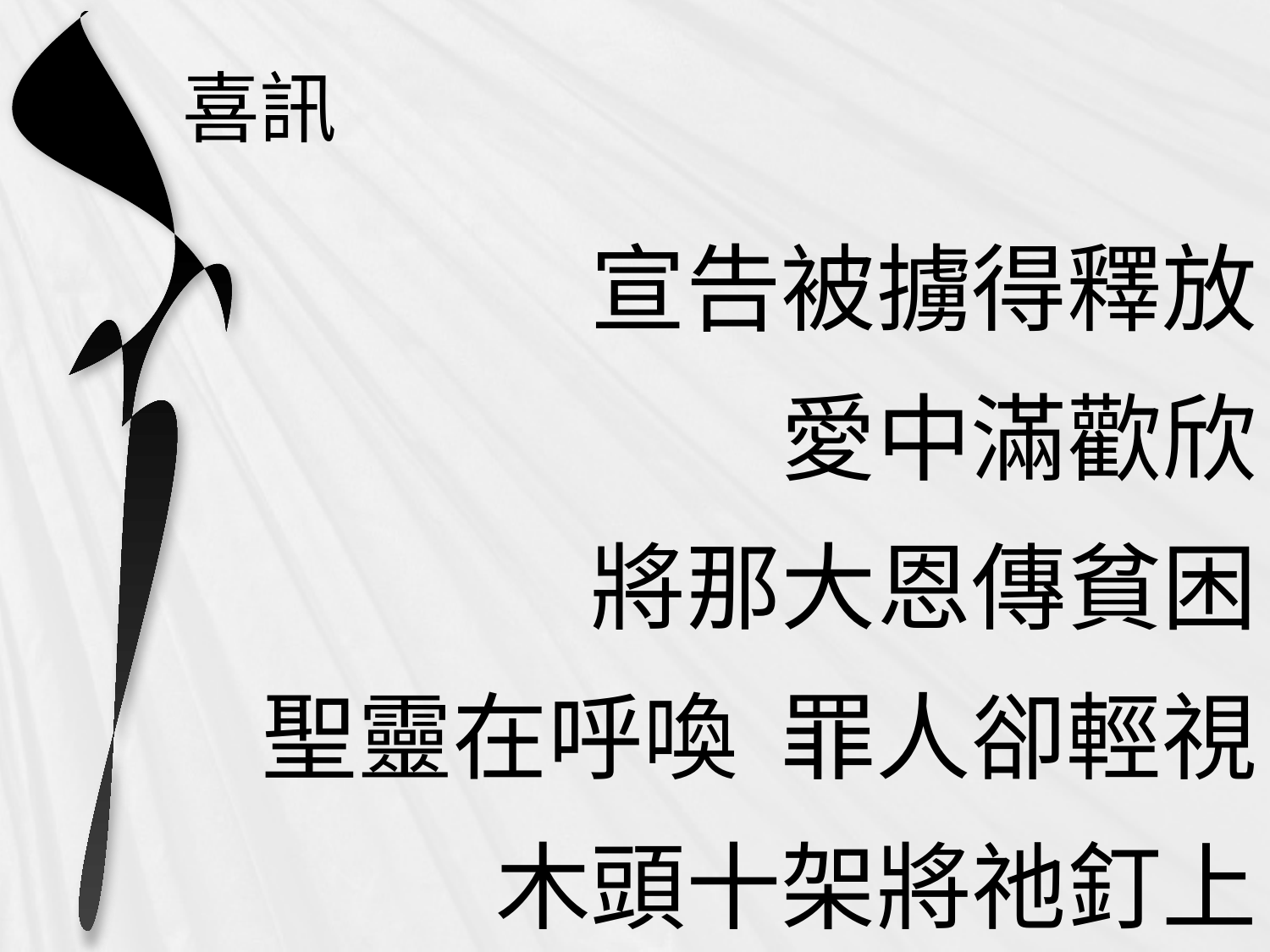

# 喜訊
宣告被擄得釋放
愛中滿歡欣
將那大恩傳貧困
聖靈在呼喚  罪人卻輕視
木頭十架將祂釘上